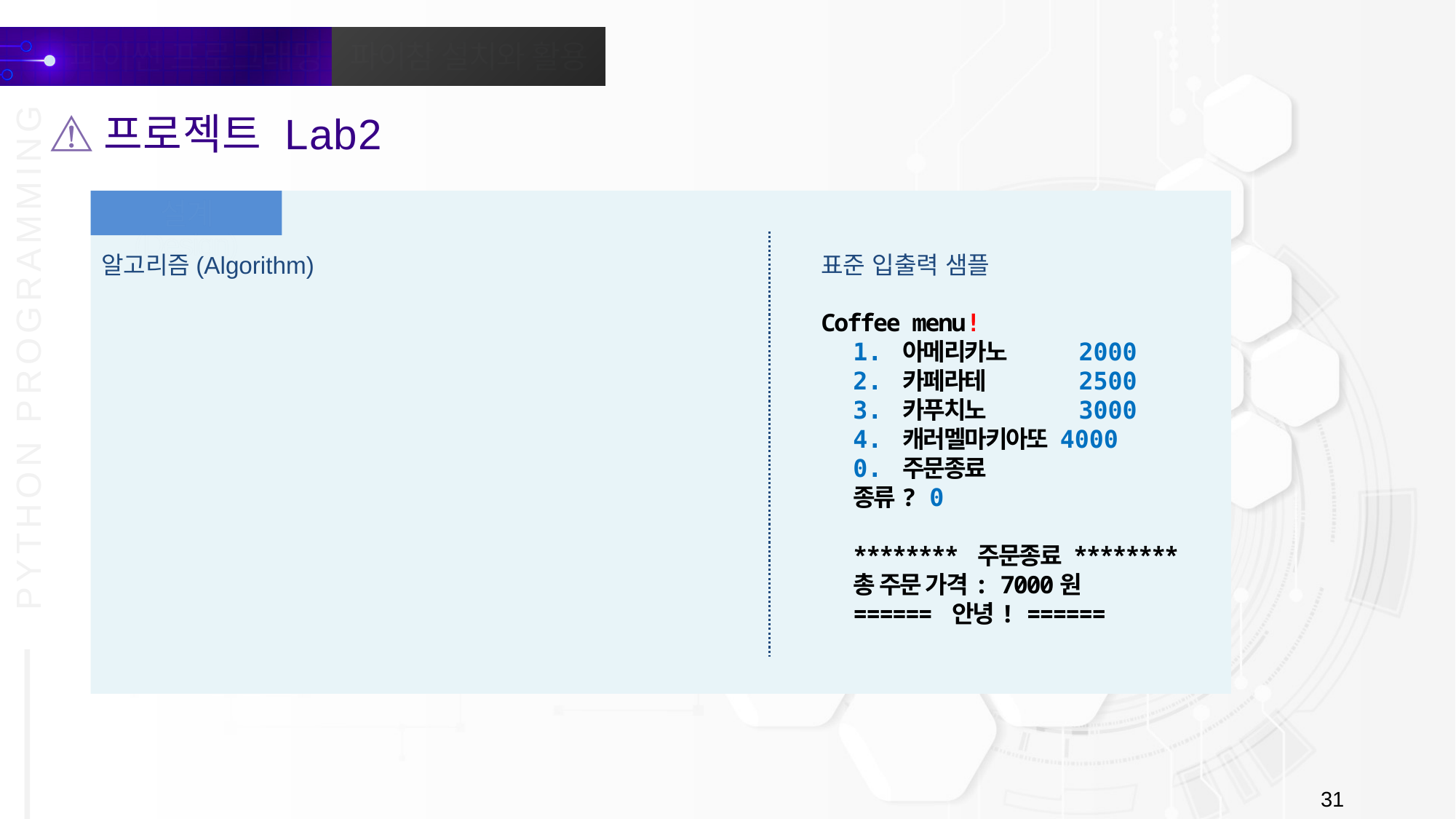

프로젝트 Lab2

설계 (Design)
알고리즘(Algorithm)
표준 입출력 샘플

Coffee menu!
1. 아메리카노 	     2000
2. 카페라테 	     2500
3. 카푸치노 	     3000
4. 캐러멜마키아또 4000
0. 주문종료
종류? 0

******** 주문종료 ********
총 주문 가격: 7000원
====== 안녕! ======

31